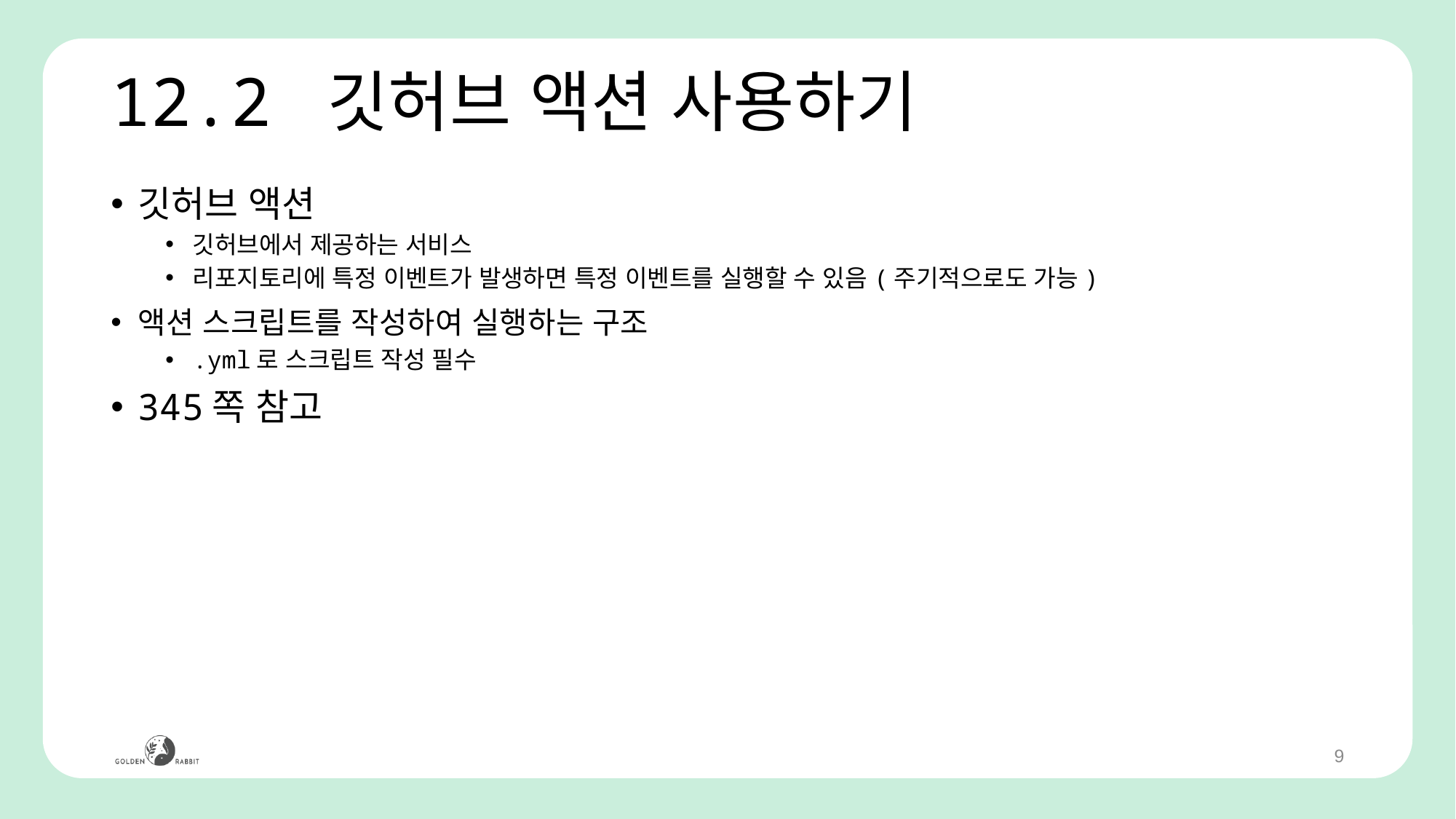

# 12.2 깃허브 액션 사용하기
깃허브 액션
깃허브에서 제공하는 서비스
리포지토리에 특정 이벤트가 발생하면 특정 이벤트를 실행할 수 있음(주기적으로도 가능)
액션 스크립트를 작성하여 실행하는 구조
.yml로 스크립트 작성 필수
345쪽 참고

9